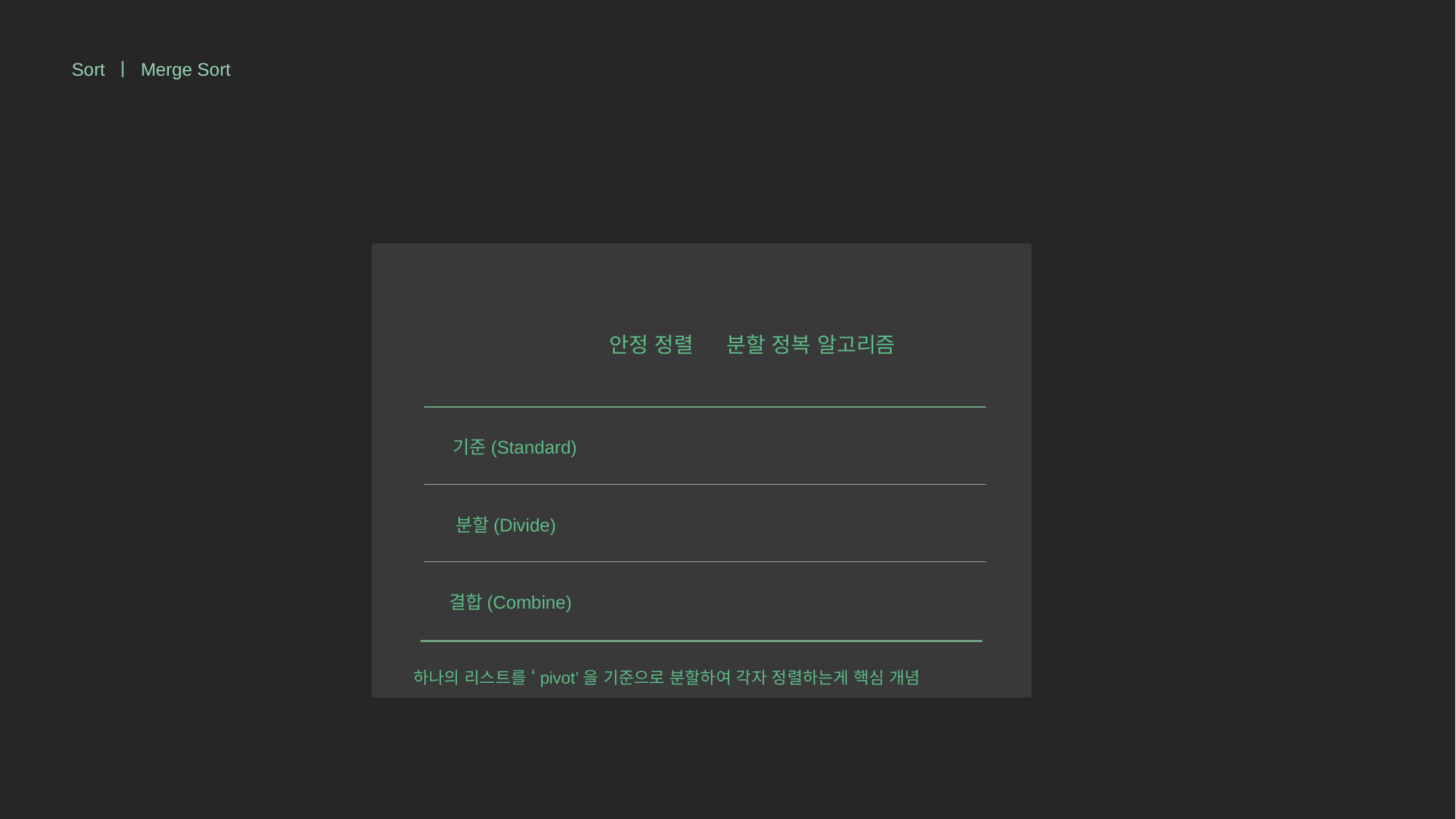

글씨체

글씨체
글씨체
Sort ㅣ Merge Sort
KANG TAE HUN
글씨체
COMPANY
Quick Sort Algorithm

‘Charles Antony Richard Hoare’가 개발한 정렬 알고리즘

일반적 방법 구현 시 ‘안정 정렬‘, ‘분할 정복 알고리즘＇의 하나
리스트 내의 한 요소를 선택 이를 ‘pivot’라 함
1. 기준(Standard)
‘pivot’ 기준으로 작으면 왼, 크면 오른쪽 분할
2. 분할(Divide)
3. 결합(Combine)
‘pivot’ 제외 좌, 우 분할 구역 정렬 후 합친다.
하나의 리스트를 ‘pivot’을 기준으로 분할하여 각자 정렬하는게 핵심 개념
Page 26